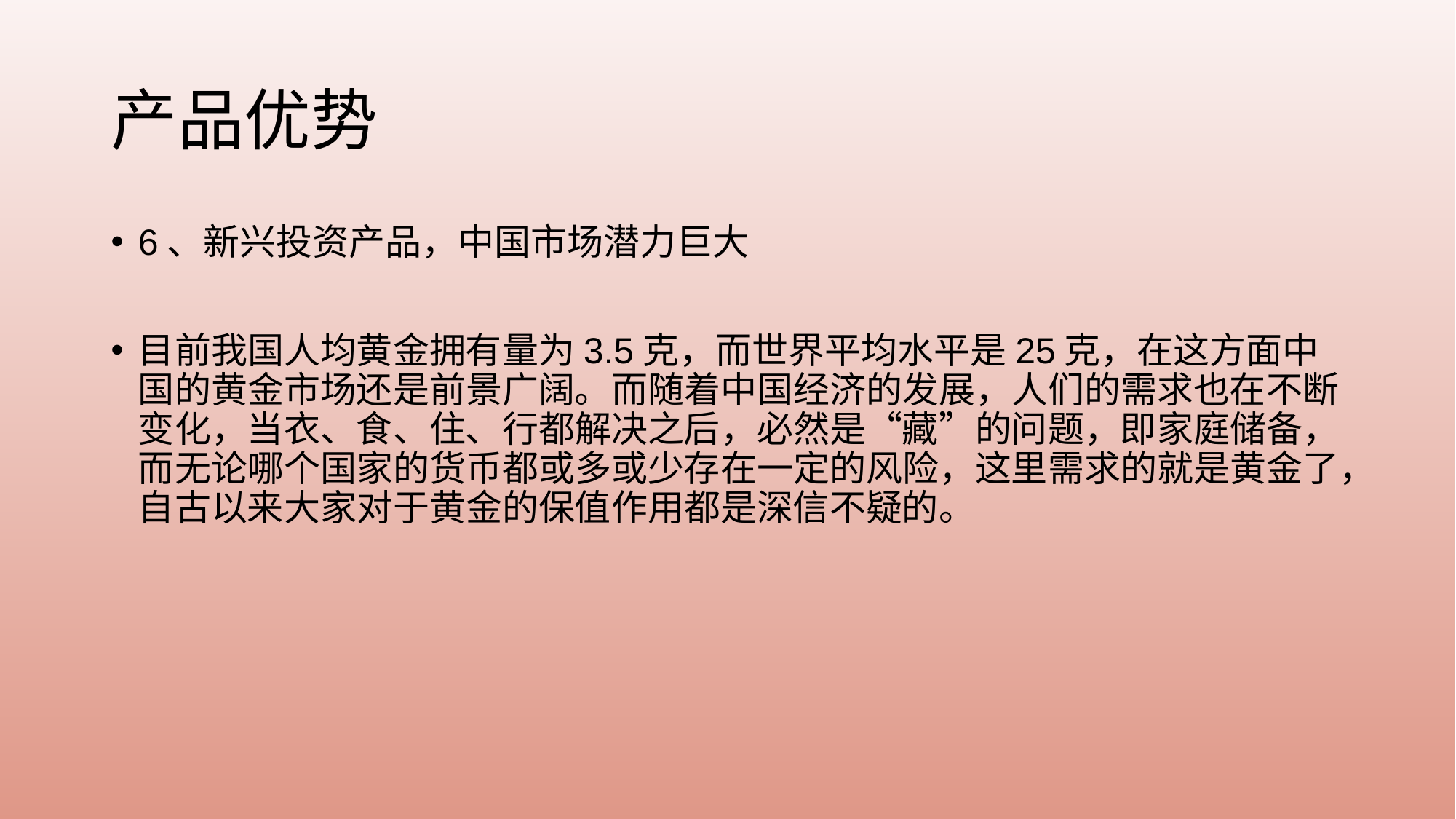

# 产品优势
6、新兴投资产品，中国市场潜力巨大

目前我国人均黄金拥有量为3.5克，而世界平均水平是25克，在这方面中国的黄金市场还是前景广阔。而随着中国经济的发展，人们的需求也在不断变化，当衣、食、住、行都解决之后，必然是“藏”的问题，即家庭储备，而无论哪个国家的货币都或多或少存在一定的风险，这里需求的就是黄金了，自古以来大家对于黄金的保值作用都是深信不疑的。